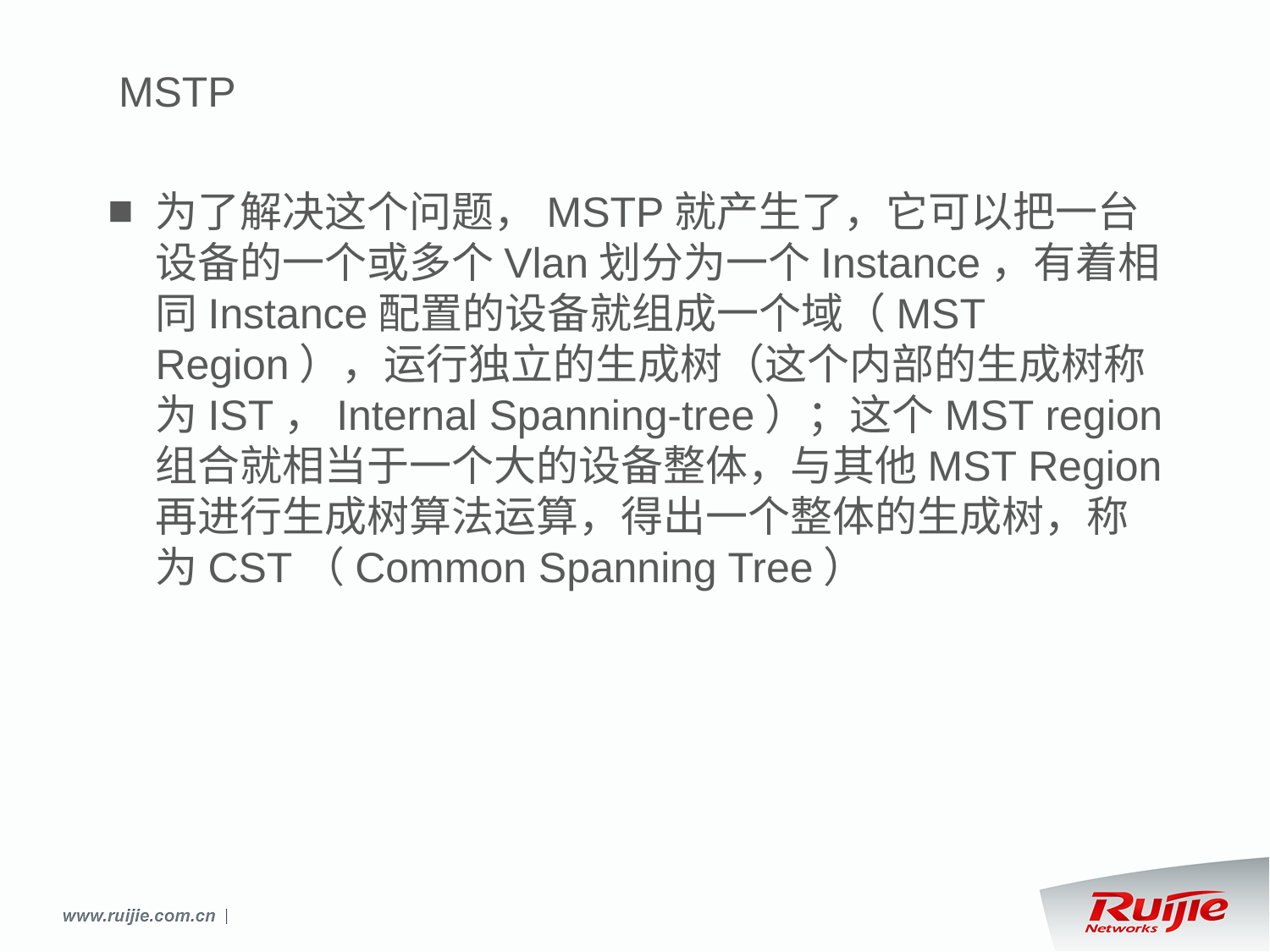

# MSTP
为了解决这个问题，MSTP就产生了，它可以把一台设备的一个或多个Vlan划分为一个Instance，有着相同Instance配置的设备就组成一个域（MST Region），运行独立的生成树（这个内部的生成树称为IST，Internal Spanning-tree）；这个MST region组合就相当于一个大的设备整体，与其他MST Region再进行生成树算法运算，得出一个整体的生成树，称为CST（Common Spanning Tree）